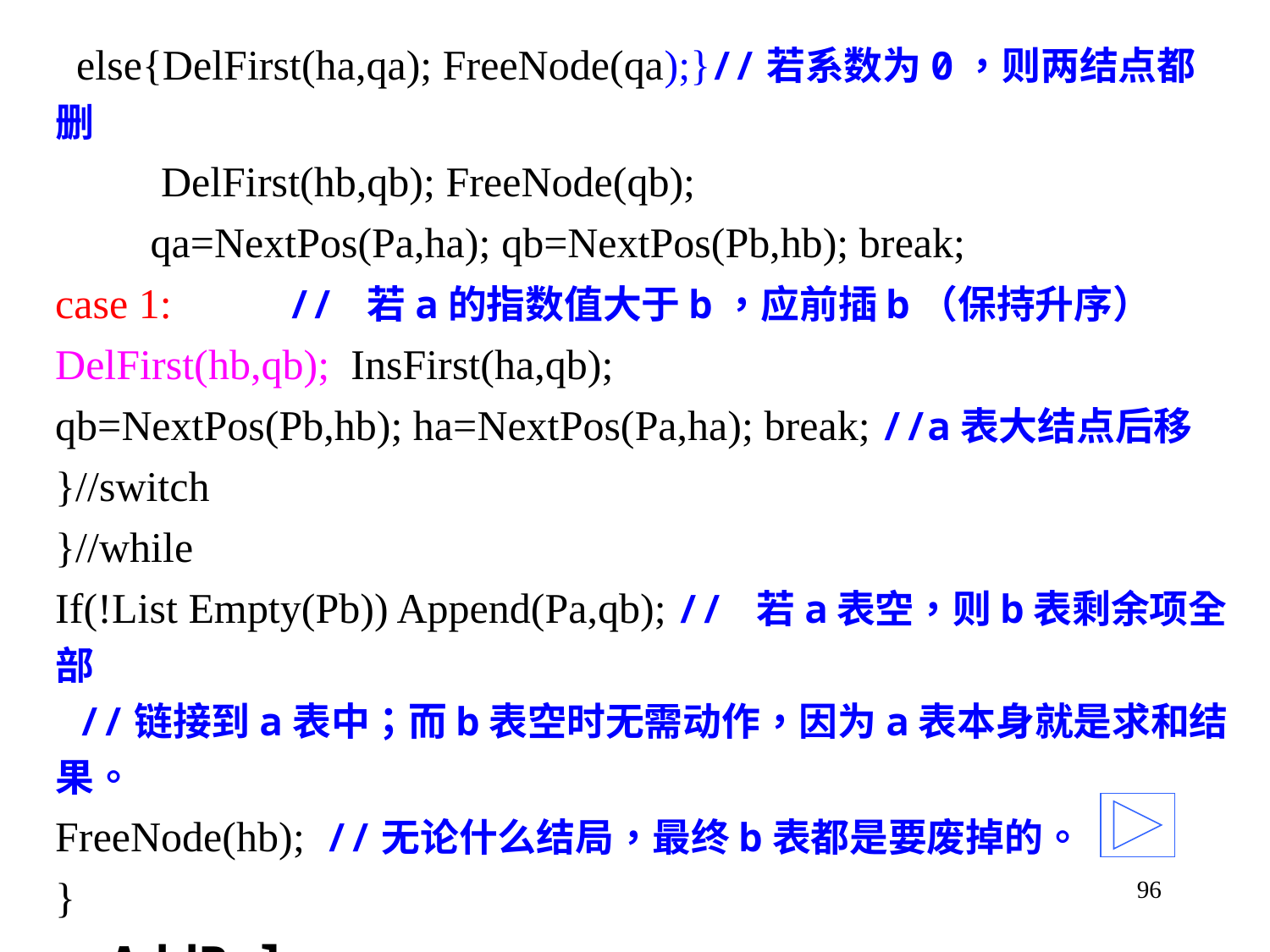

else{DelFirst(ha,qa); FreeNode(qa);}//若系数为0，则两结点都删
          DelFirst(hb,qb); FreeNode(qb);
         qa=NextPos(Pa,ha); qb=NextPos(Pb,hb); break;
case 1:           // 若a的指数值大于b，应前插b（保持升序）
DelFirst(hb,qb);  InsFirst(ha,qb);
qb=NextPos(Pb,hb); ha=NextPos(Pa,ha); break; //a表大结点后移
}//switch
}//while
If(!List Empty(Pb)) Append(Pa,qb); // 若a表空，则b表剩余项全部
 //链接到a表中；而b表空时无需动作，因为a表本身就是求和结果。
FreeNode(hb);  //无论什么结局，最终b表都是要废掉的。
}
}// AddPolyn

96